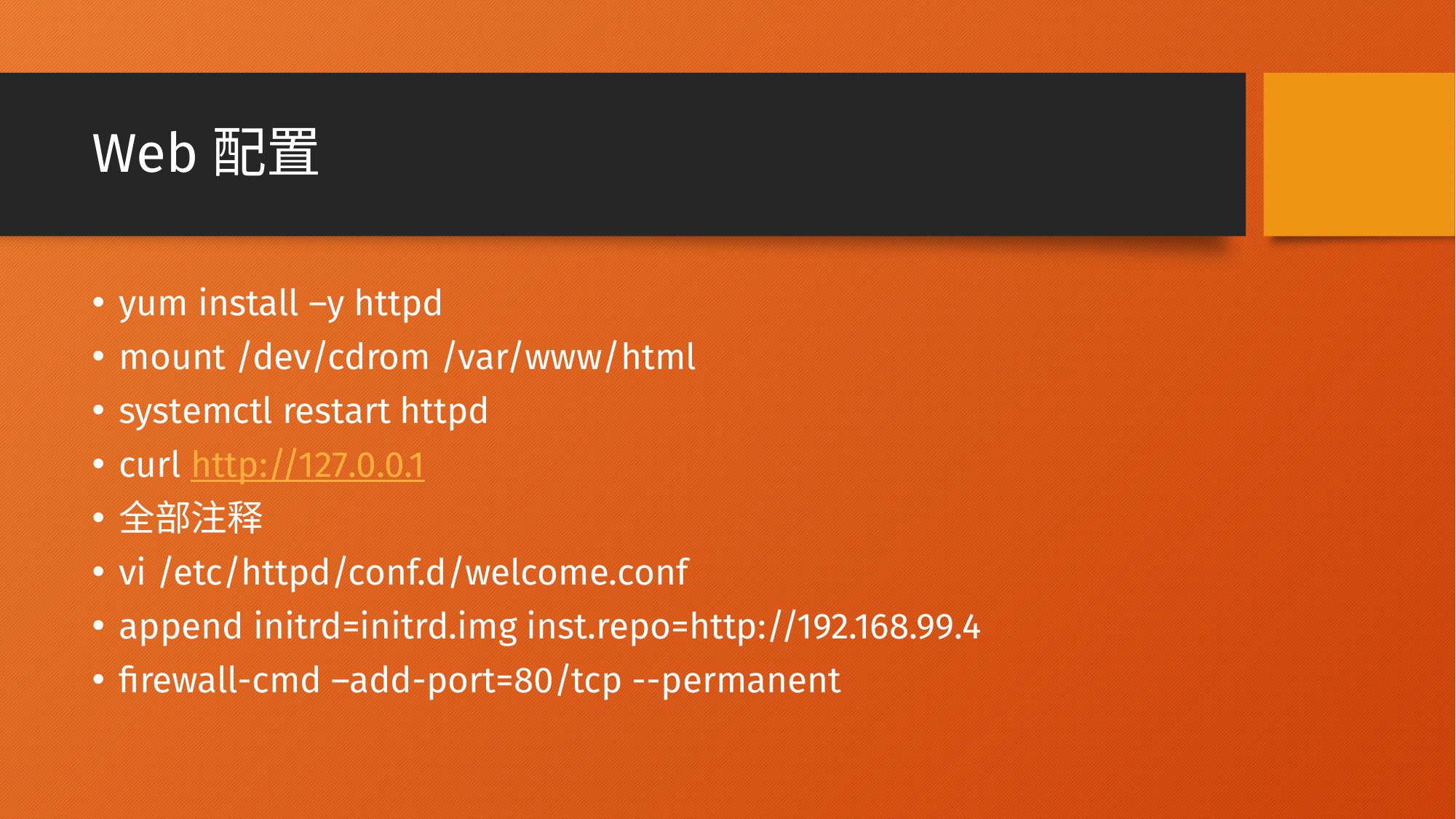

# Web配置
yum install –y httpd
mount /dev/cdrom /var/www/html
systemctl restart httpd
curl http://127.0.0.1
全部注释
vi /etc/httpd/conf.d/welcome.conf
append initrd=initrd.img inst.repo=http://192.168.99.4
firewall-cmd –add-port=80/tcp --permanent